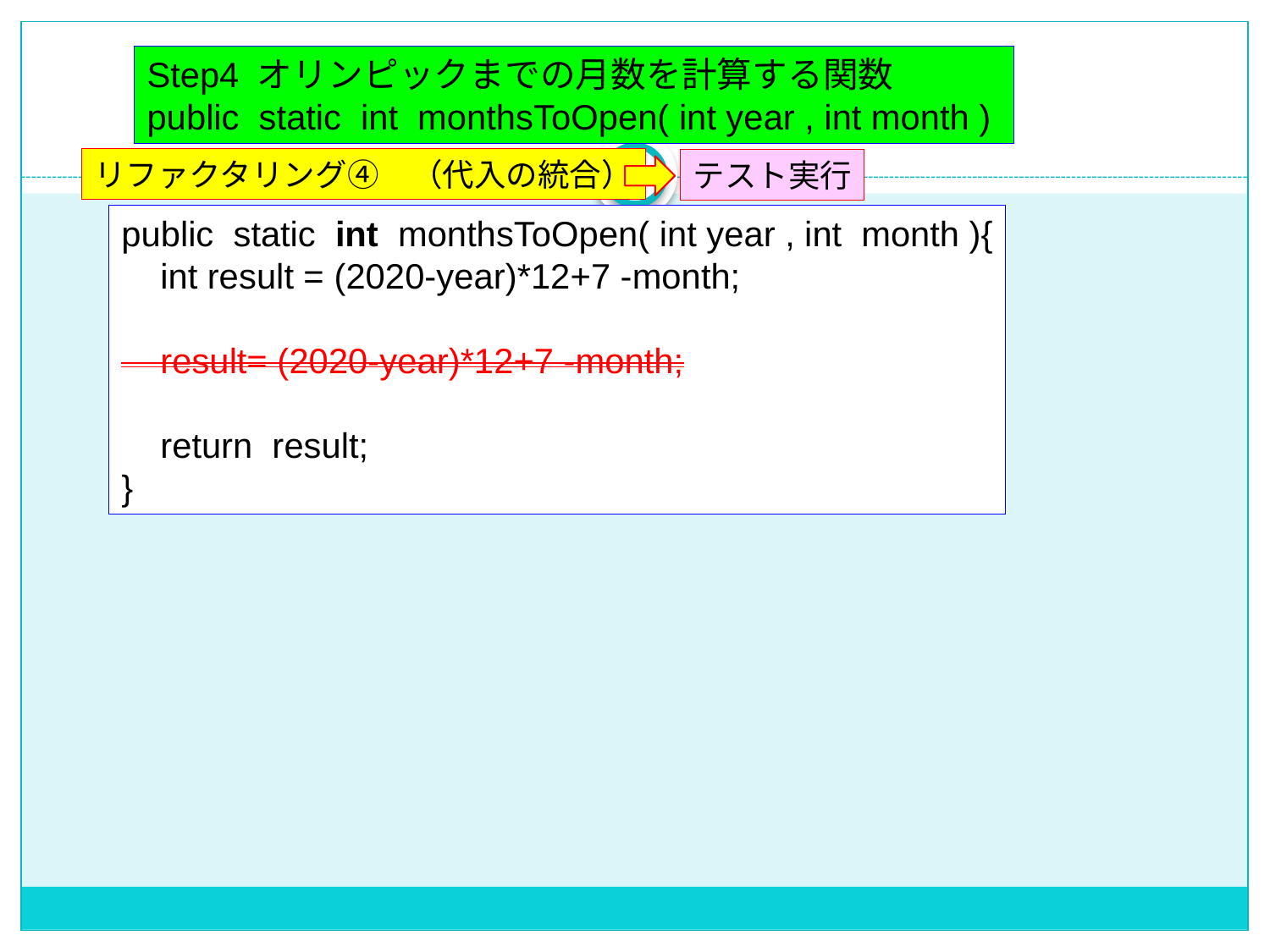

Step4 オリンピックまでの月数を計算する関数
public  static  int  monthsToOpen( int year , int month )
リファクタリング④　（代入の統合）
テスト実行

public  static  int  monthsToOpen( int year , int  month ){
    int result = (2020-year)*12+7 -month;

    result= (2020-year)*12+7 -month;

    return  result;
}